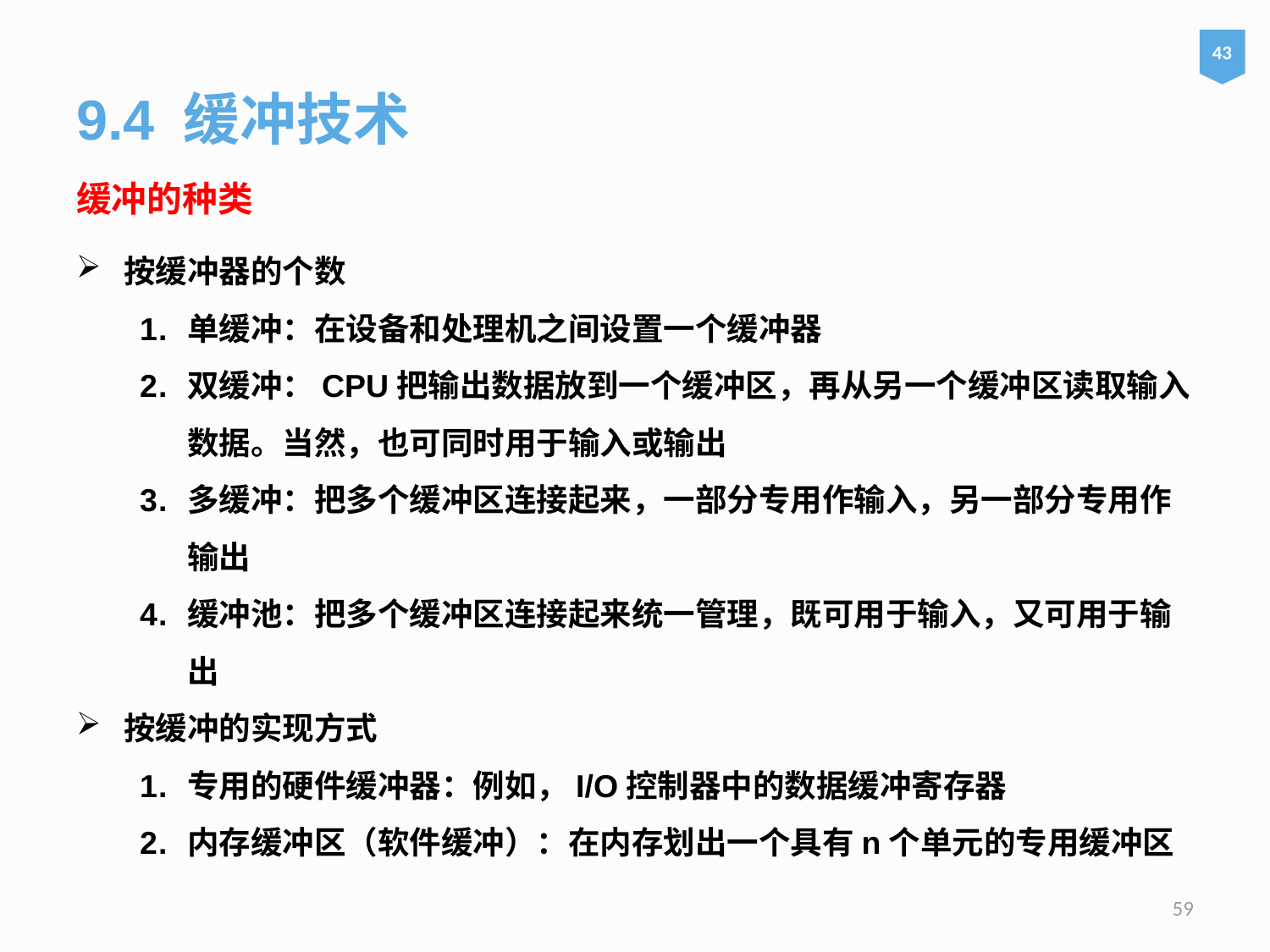

43
9.4 缓冲技术
缓冲的种类
按缓冲器的个数
单缓冲：在设备和处理机之间设置一个缓冲器
双缓冲：CPU把输出数据放到一个缓冲区，再从另一个缓冲区读取输入数据。当然，也可同时用于输入或输出
多缓冲：把多个缓冲区连接起来，一部分专用作输入，另一部分专用作输出
缓冲池：把多个缓冲区连接起来统一管理，既可用于输入，又可用于输出
按缓冲的实现方式
专用的硬件缓冲器：例如，I/O控制器中的数据缓冲寄存器
内存缓冲区（软件缓冲）：在内存划出一个具有n个单元的专用缓冲区
59